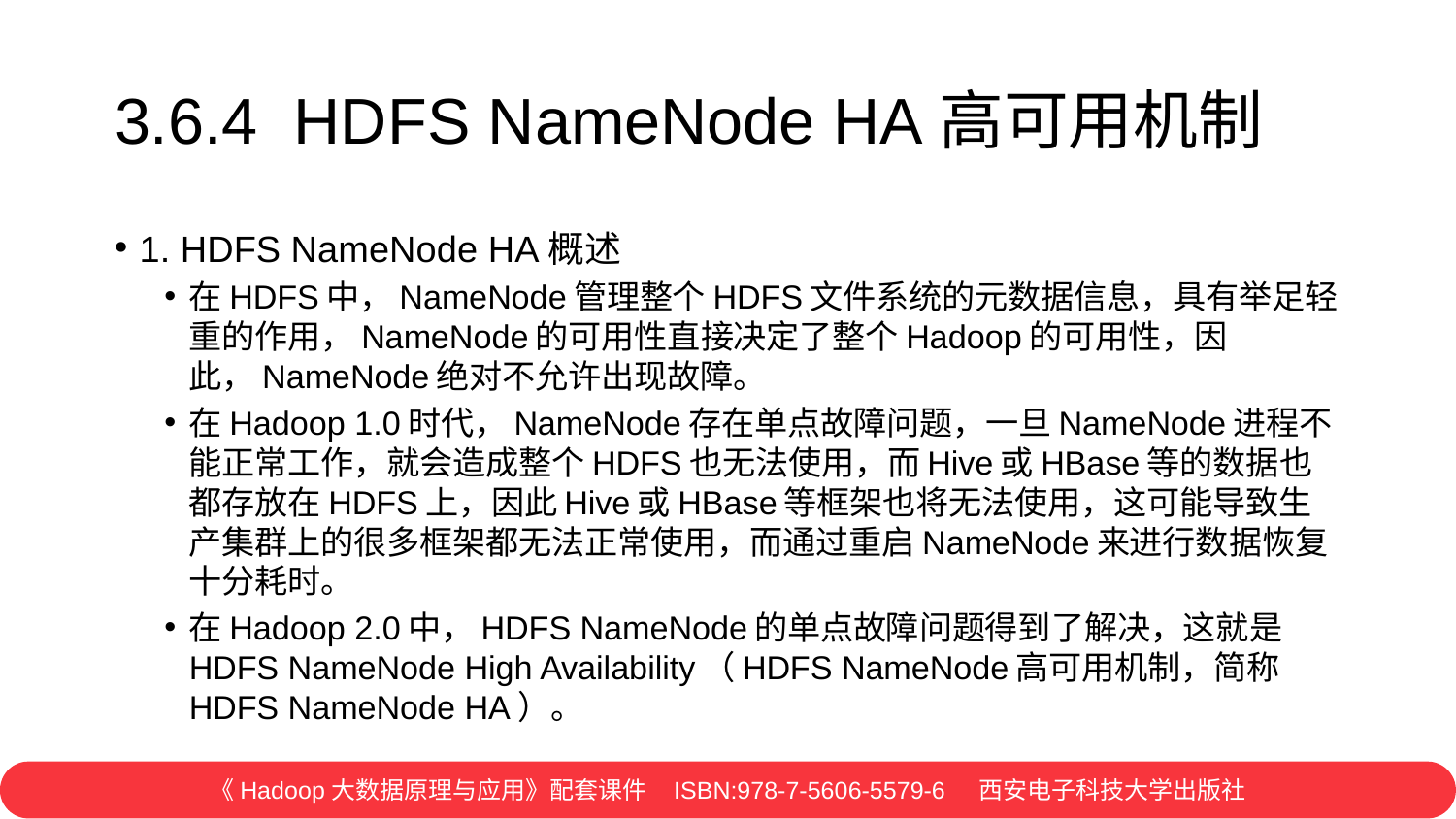

# 3.6.4  HDFS NameNode HA高可用机制
1. HDFS NameNode HA概述
在HDFS中，NameNode管理整个HDFS文件系统的元数据信息，具有举足轻重的作用，NameNode的可用性直接决定了整个Hadoop的可用性，因此，NameNode绝对不允许出现故障。
在Hadoop 1.0时代，NameNode存在单点故障问题，一旦NameNode进程不能正常工作，就会造成整个HDFS也无法使用，而Hive或HBase等的数据也都存放在HDFS上，因此Hive或HBase等框架也将无法使用，这可能导致生产集群上的很多框架都无法正常使用，而通过重启NameNode来进行数据恢复十分耗时。
在Hadoop 2.0中，HDFS NameNode的单点故障问题得到了解决，这就是HDFS NameNode High Availability（HDFS NameNode高可用机制，简称HDFS NameNode HA）。